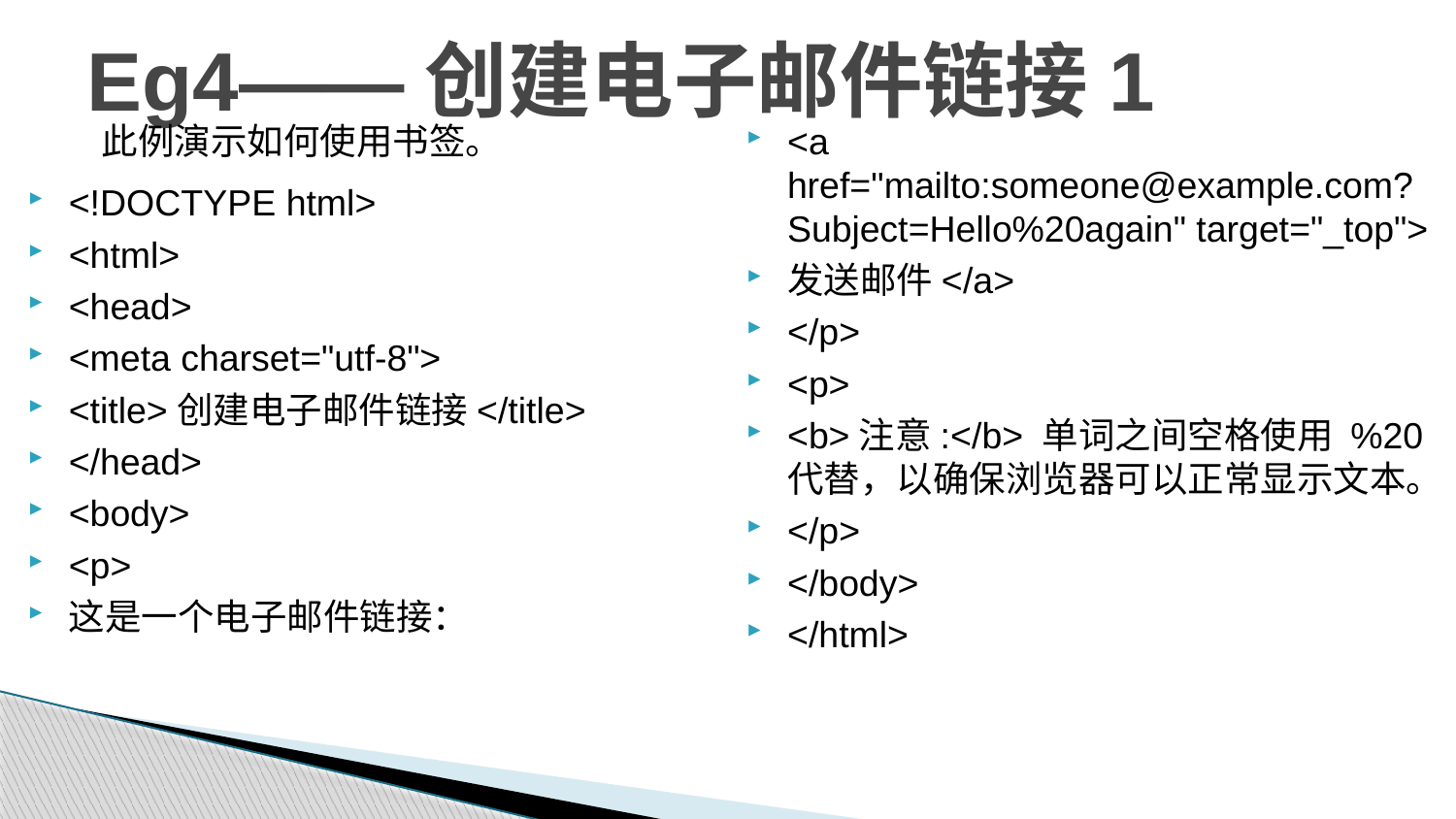

# Eg4——创建电子邮件链接1
此例演示如何使用书签。
<a href="mailto:someone@example.com?Subject=Hello%20again" target="_top">
发送邮件</a>
</p>
<p>
<b>注意:</b> 单词之间空格使用 %20 代替，以确保浏览器可以正常显示文本。
</p>
</body>
</html>
<!DOCTYPE html>
<html>
<head>
<meta charset="utf-8">
<title>创建电子邮件链接</title>
</head>
<body>
<p>
这是一个电子邮件链接：